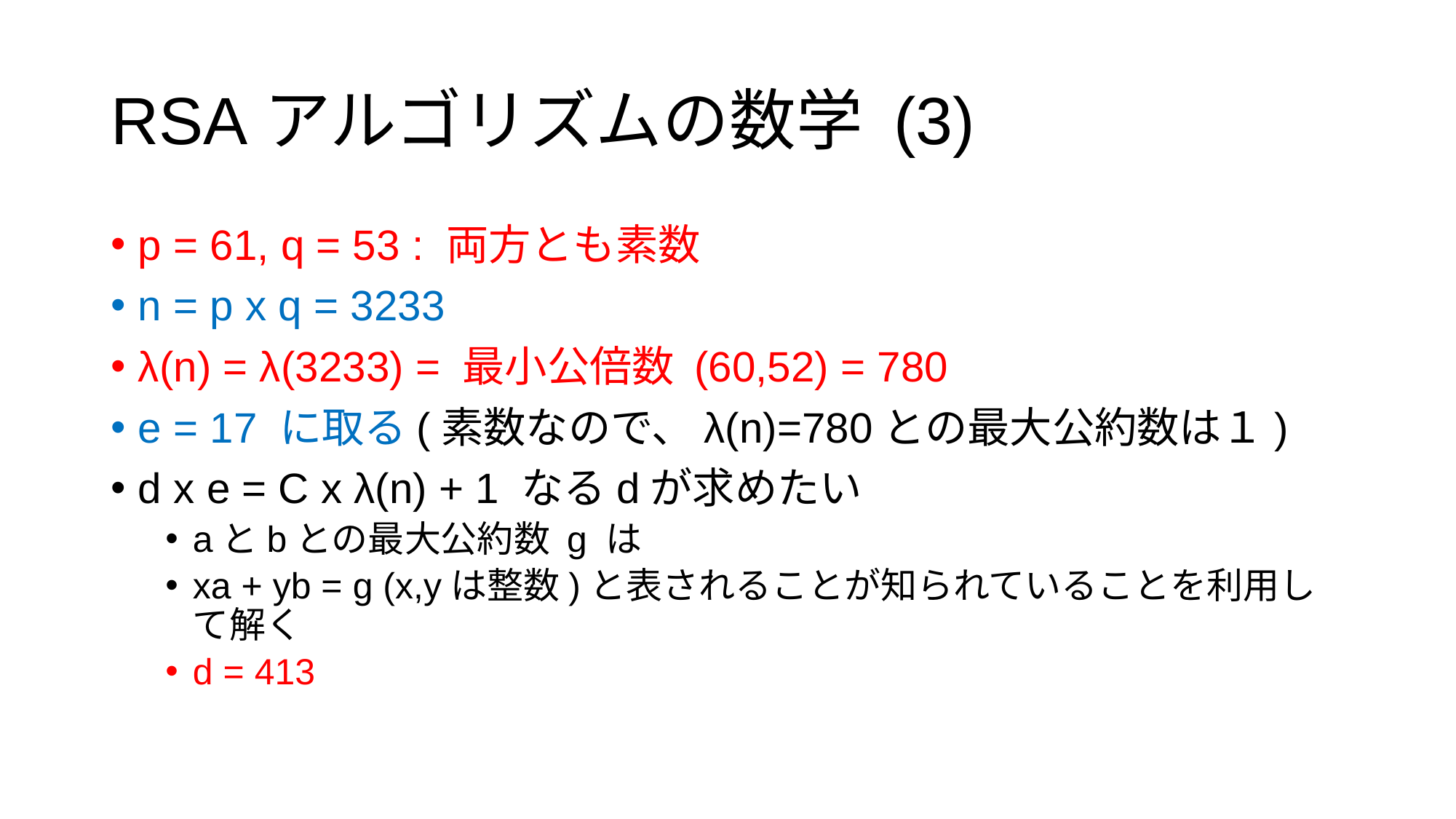

# RSAアルゴリズムの数学 (3)
p = 61, q = 53 : 両方とも素数
n = p x q = 3233
λ(n) = λ(3233) = 最小公倍数 (60,52) = 780
e = 17 に取る(素数なので、λ(n)=780との最大公約数は１)
d x e = C x λ(n) + 1 なるdが求めたい
aとbとの最大公約数 g は
xa + yb = g (x,yは整数)と表されることが知られていることを利用して解く
d = 413